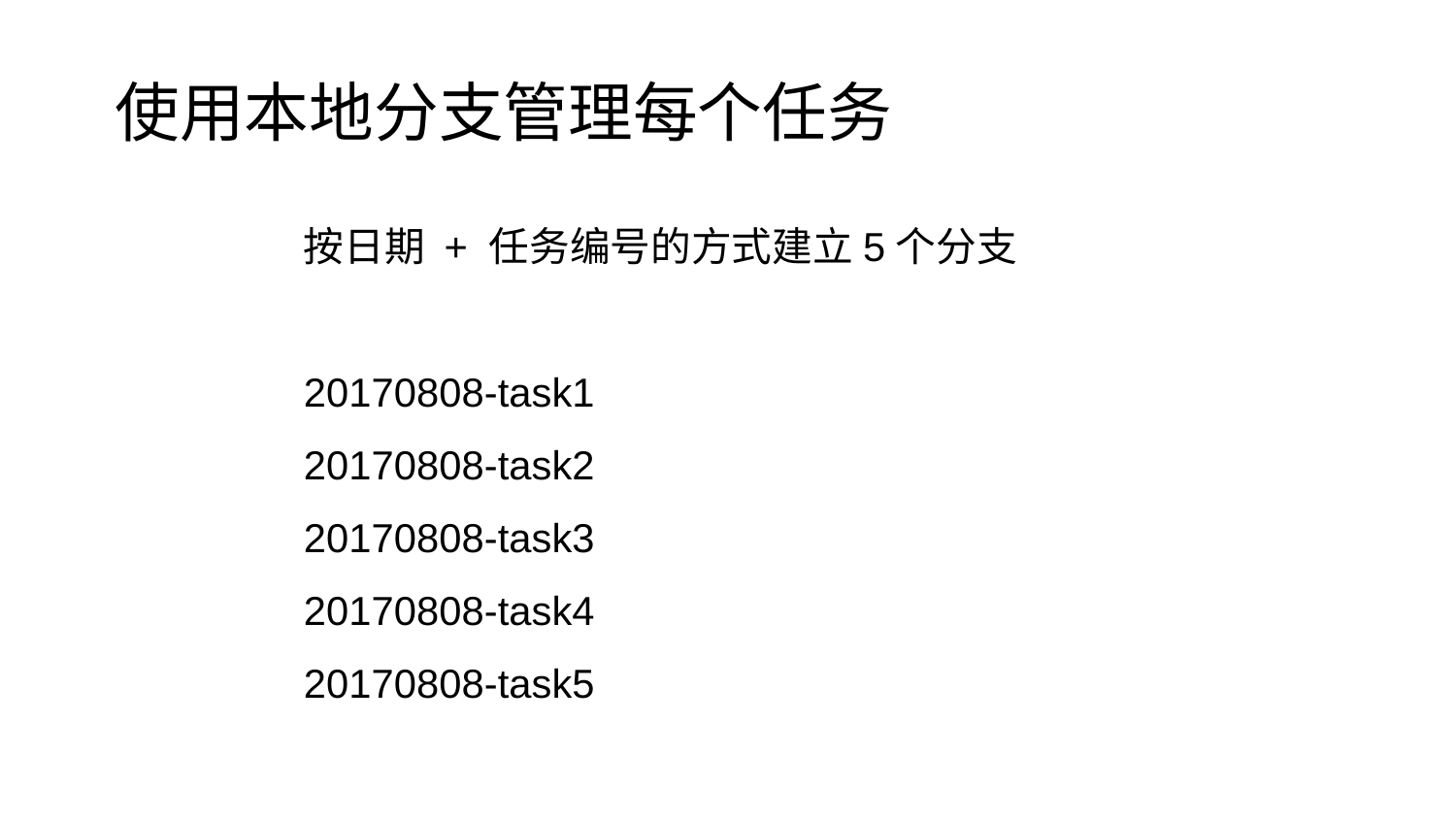

使用本地分支管理每个任务
按日期 + 任务编号的方式建立5个分支

20170808-task1
20170808-task2
20170808-task3
20170808-task4
20170808-task5